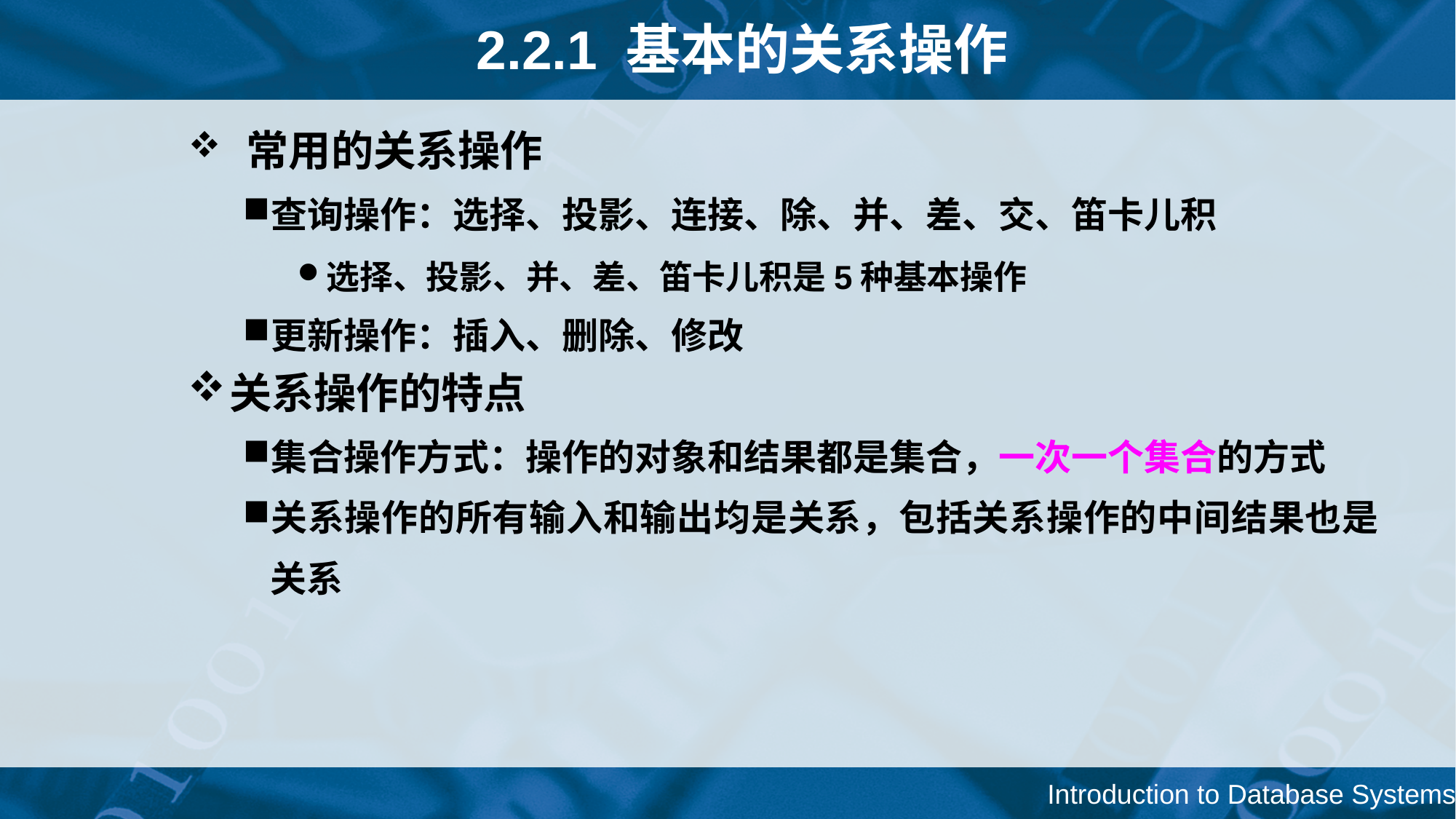

# 2.2.1 基本的关系操作
 常用的关系操作
查询操作：选择、投影、连接、除、并、差、交、笛卡儿积
选择、投影、并、差、笛卡儿积是5种基本操作
更新操作：插入、删除、修改
关系操作的特点
集合操作方式：操作的对象和结果都是集合，一次一个集合的方式
关系操作的所有输入和输出均是关系，包括关系操作的中间结果也是关系